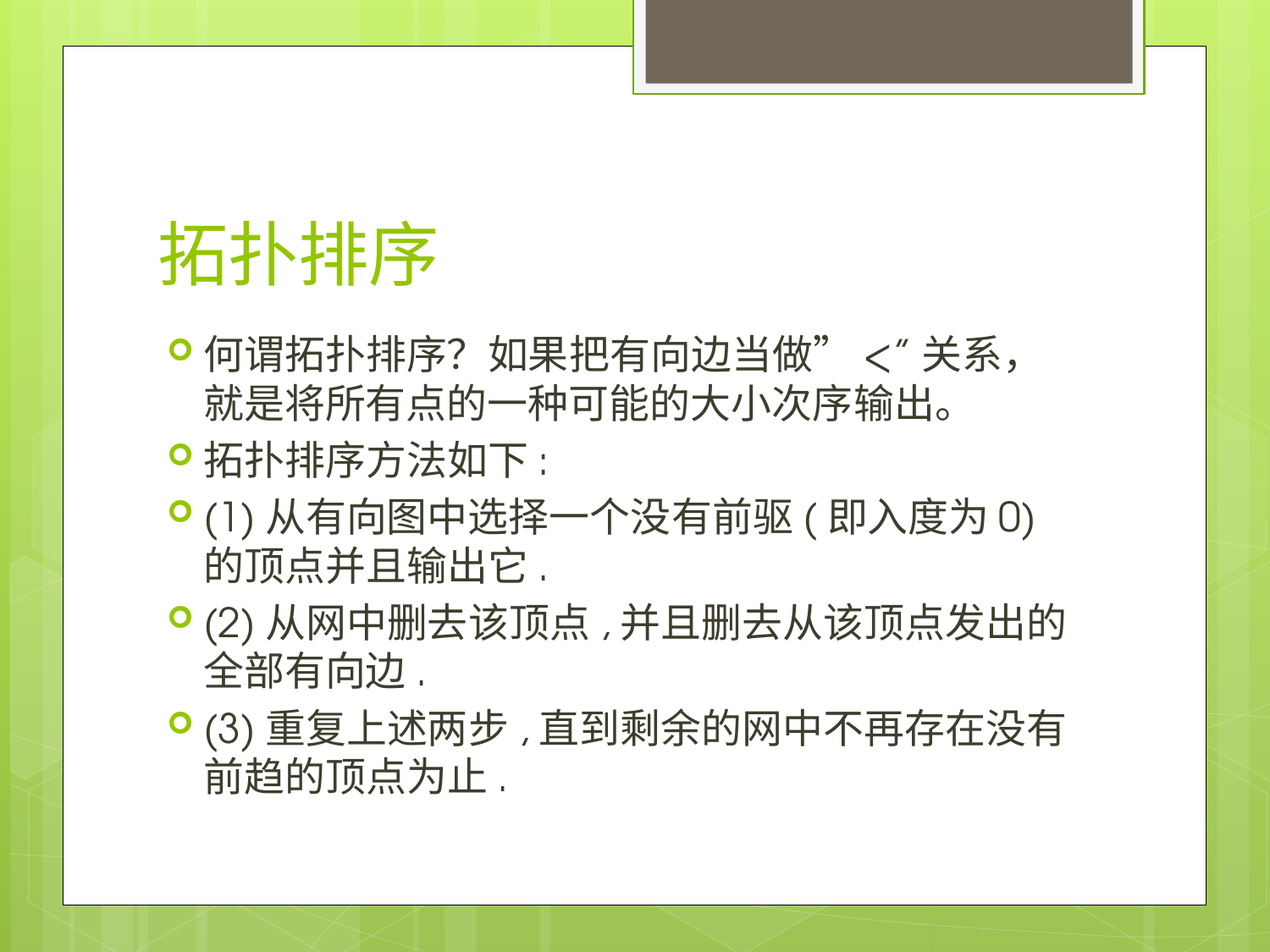

# 拓扑排序
何谓拓扑排序？如果把有向边当做”<”关系，就是将所有点的一种可能的大小次序输出。
拓扑排序方法如下:
(1)从有向图中选择一个没有前驱(即入度为0)的顶点并且输出它.
(2)从网中删去该顶点,并且删去从该顶点发出的全部有向边.
(3)重复上述两步,直到剩余的网中不再存在没有前趋的顶点为止.